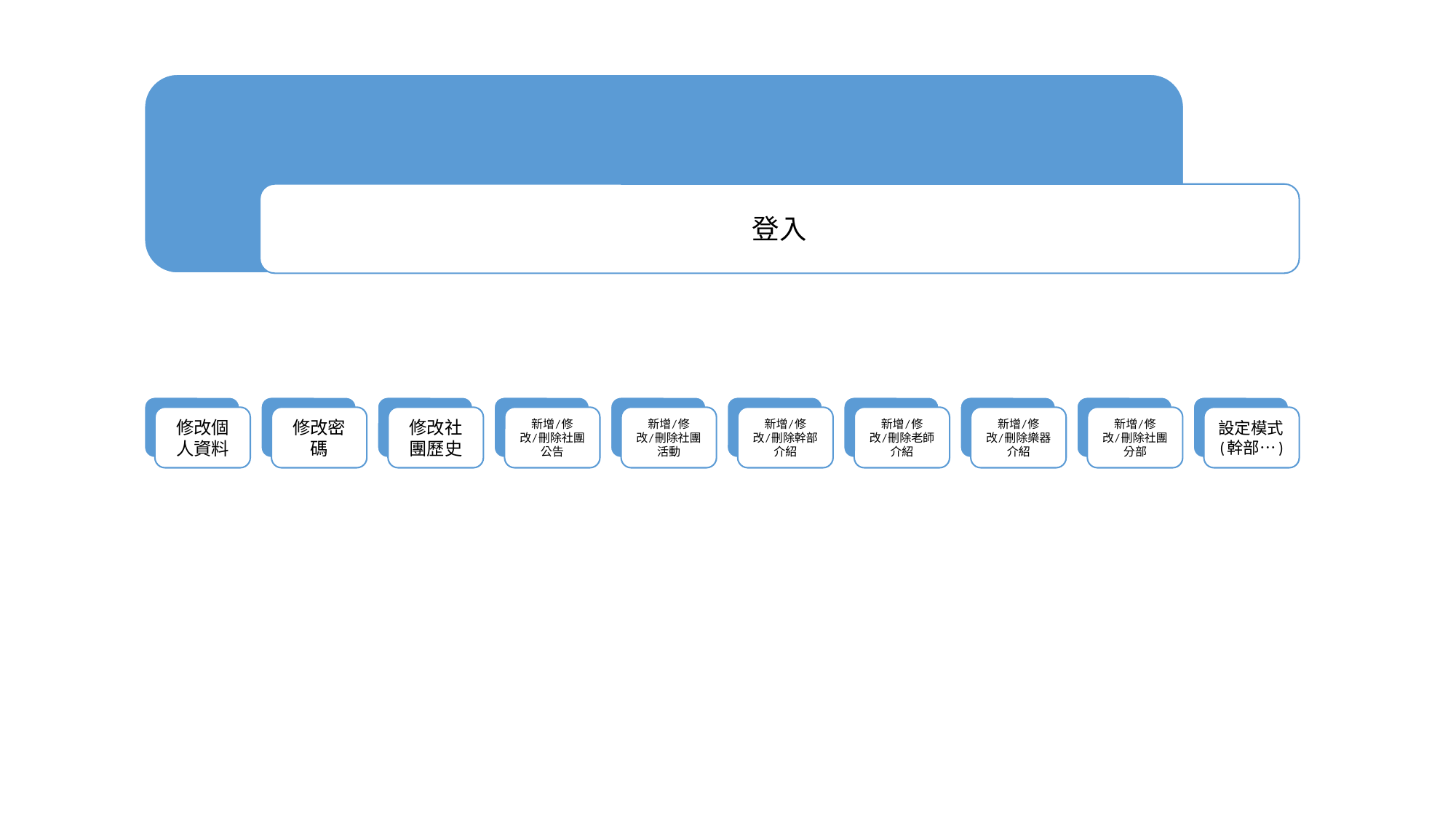

登入
修改社團歷史
新增/修改/刪除社團公告
新增/修改/刪除幹部介紹
新增/修改/刪除老師介紹
新增/修改/刪除樂器介紹
新增/修改/刪除社團活動
修改個人資料
設定模式(幹部…)
修改密碼
新增/修改/刪除社團分部